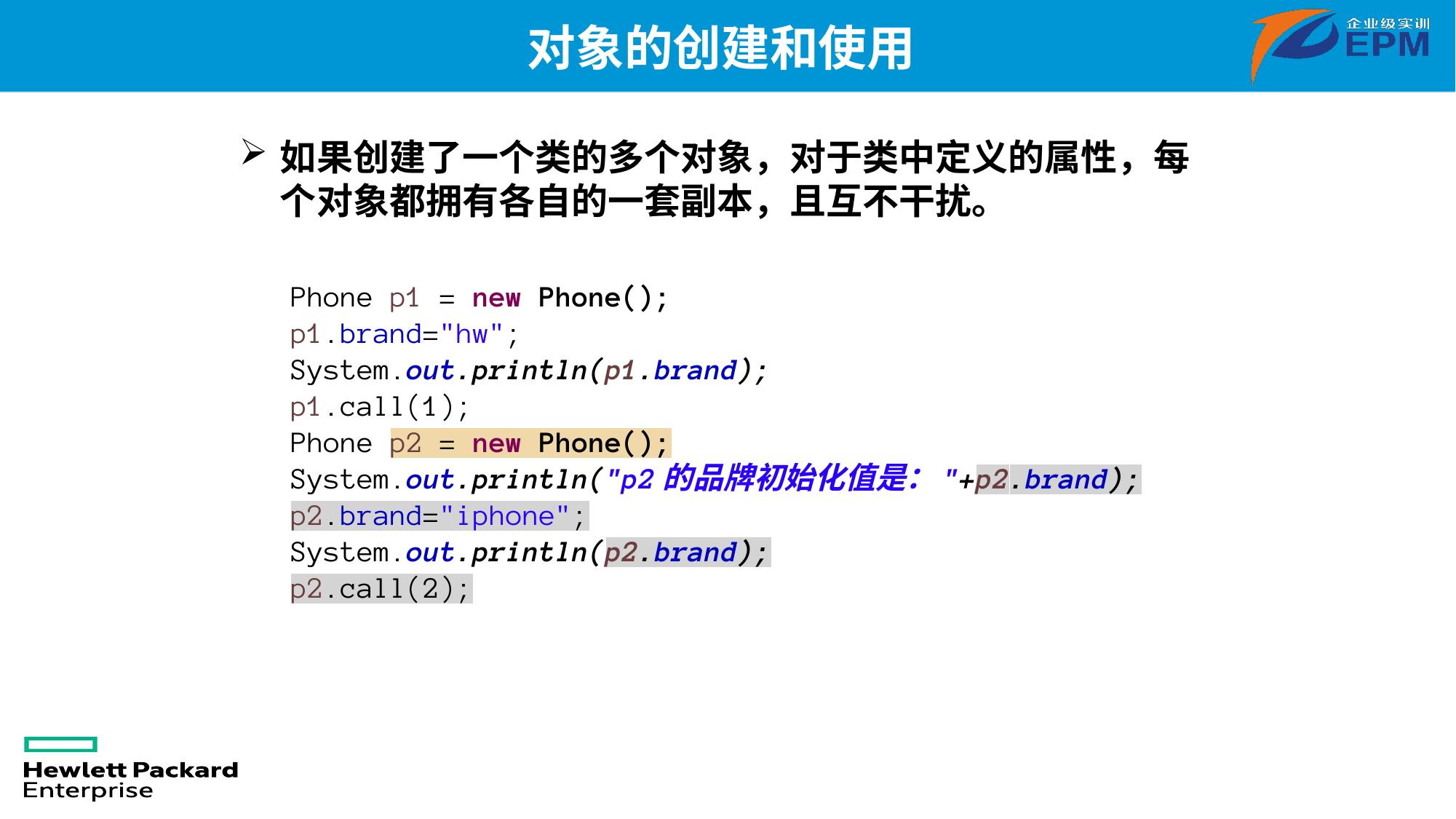

# 对象的创建和使用
如果创建了一个类的多个对象，对于类中定义的属性，每个对象都拥有各自的一套副本，且互不干扰。

Phone p1 = new Phone();
p1.brand="hw";
System.out.println(p1.brand);
p1.call(1);
Phone p2 = new Phone();
System.out.println("p2的品牌初始化值是："+p2.brand);
p2.brand="iphone";
System.out.println(p2.brand);
p2.call(2);